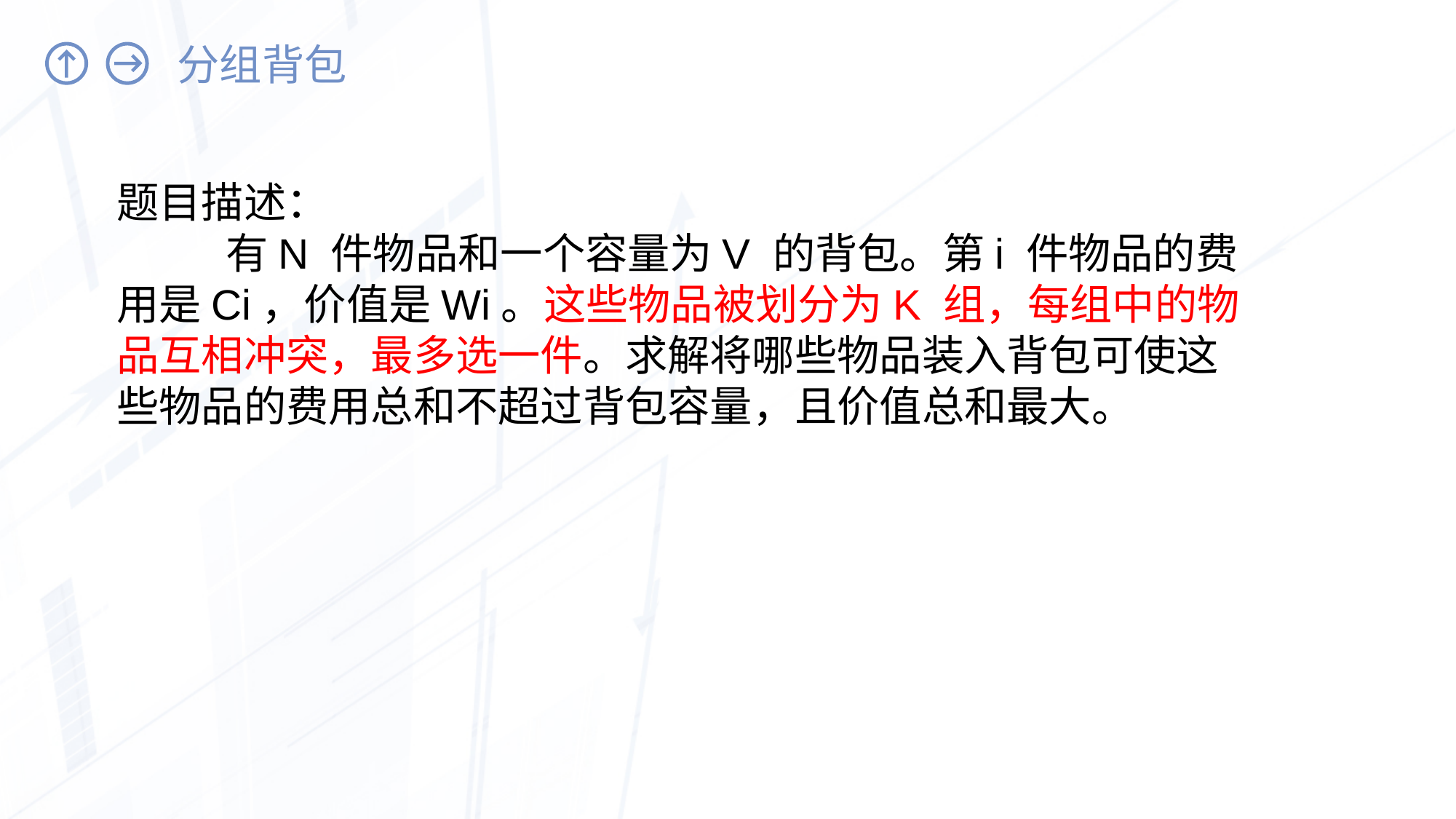

# 分组背包
题目描述：
	有N 件物品和一个容量为V 的背包。第i 件物品的费用是Ci，价值是Wi。这些物品被划分为K 组，每组中的物品互相冲突，最多选一件。求解将哪些物品装入背包可使这些物品的费用总和不超过背包容量，且价值总和最大。